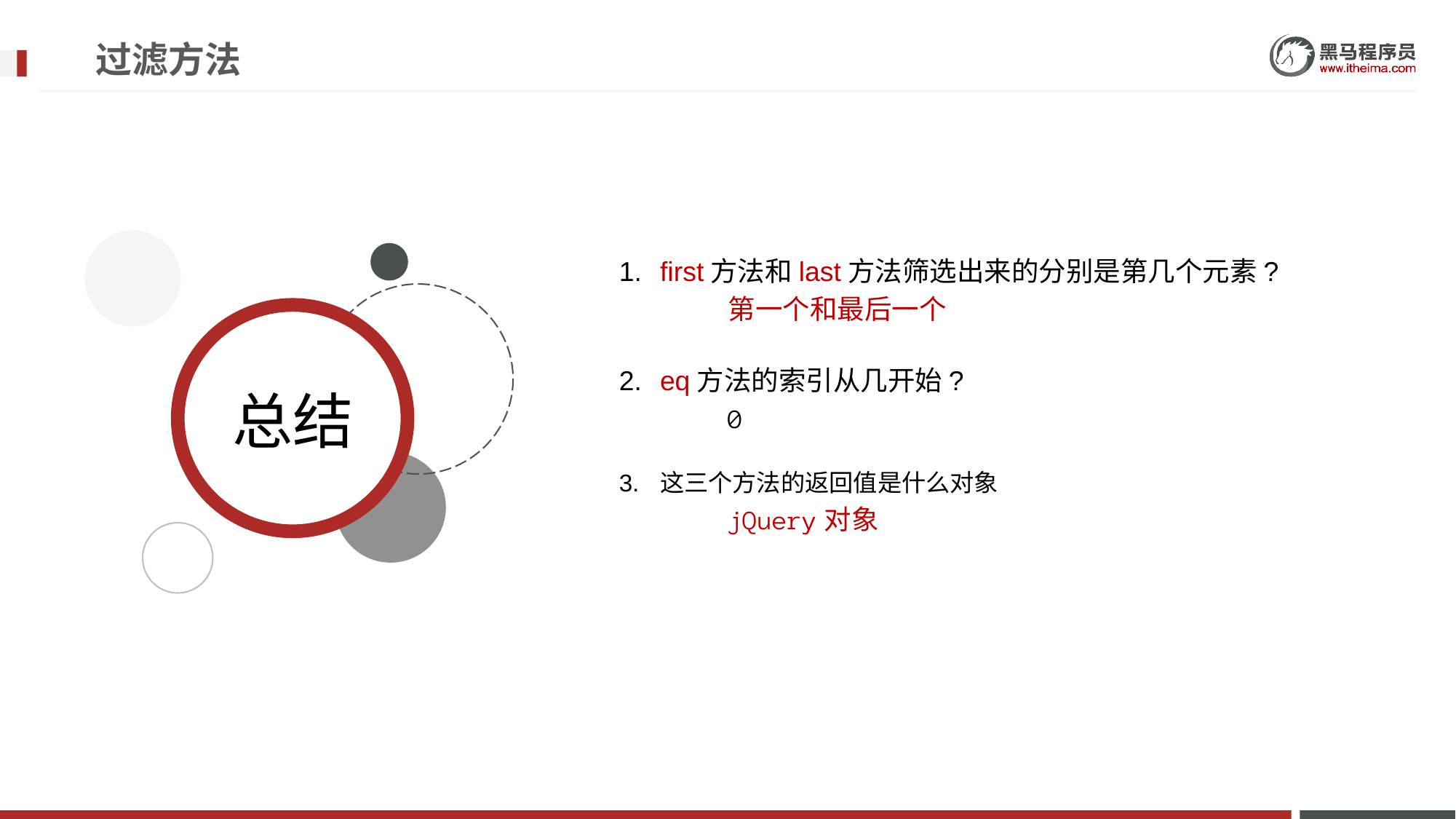

# 过滤方法
first方法和last方法筛选出来的分别是第几个元素?
	第一个和最后一个
eq方法的索引从几开始?
	0
这三个方法的返回值是什么对象
	jQuery对象